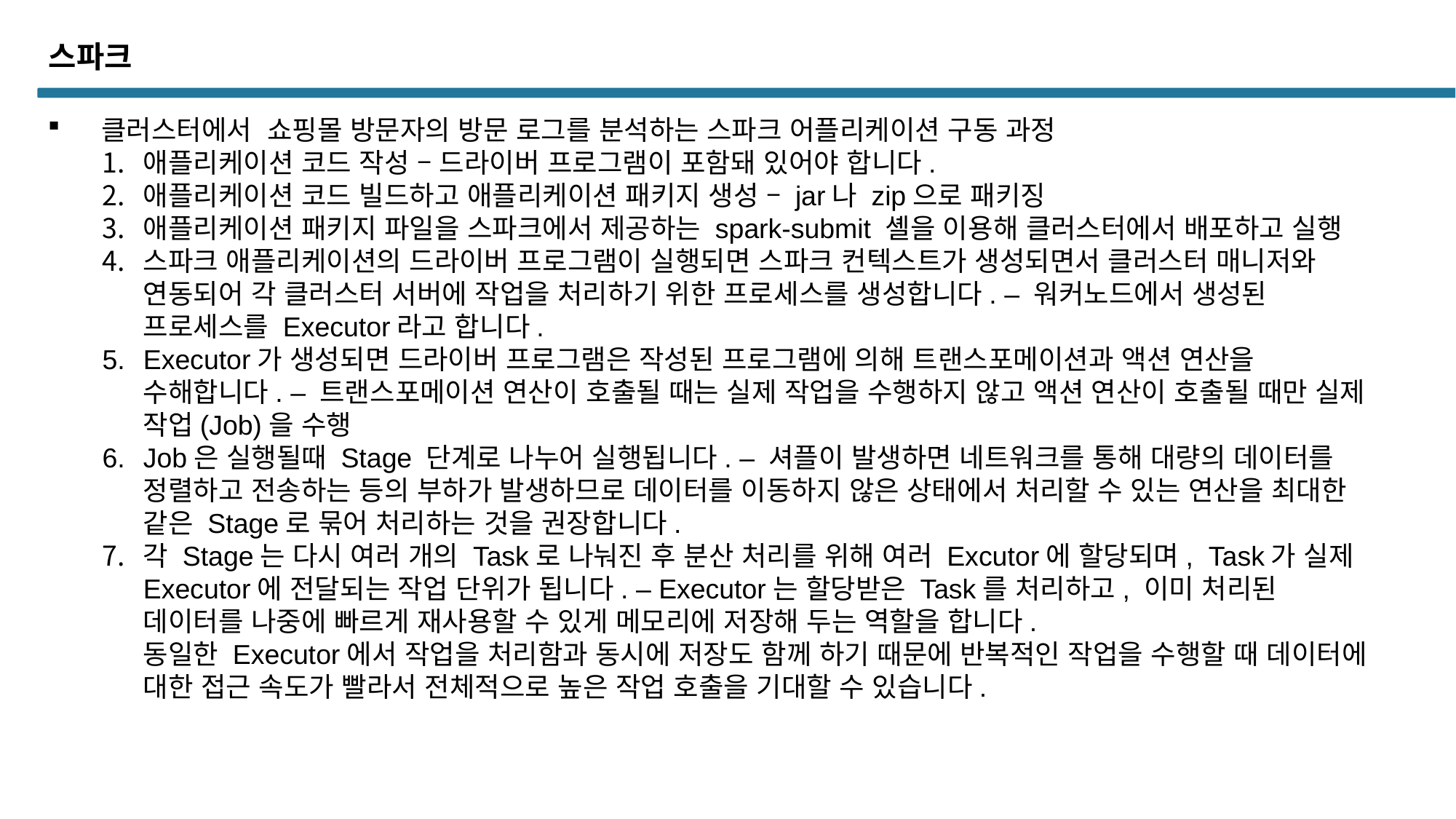

스파크
 클러스터에서  쇼핑몰 방문자의 방문 로그를 분석하는 스파크 어플리케이션 구동 과정
애플리케이션 코드 작성 – 드라이버 프로그램이 포함돼 있어야 합니다.
애플리케이션 코드 빌드하고 애플리케이션 패키지 생성 – jar나 zip으로 패키징
애플리케이션 패키지 파일을 스파크에서 제공하는 spark-submit 셸을 이용해 클러스터에서 배포하고 실행
스파크 애플리케이션의 드라이버 프로그램이 실행되면 스파크 컨텍스트가 생성되면서 클러스터 매니저와 연동되어 각 클러스터 서버에 작업을 처리하기 위한 프로세스를 생성합니다. – 워커노드에서 생성된 프로세스를 Executor라고 합니다.
Executor가 생성되면 드라이버 프로그램은 작성된 프로그램에 의해 트랜스포메이션과 액션 연산을 수해합니다. – 트랜스포메이션 연산이 호출될 때는 실제 작업을 수행하지 않고 액션 연산이 호출될 때만 실제 작업(Job)을 수행
Job은 실행될때 Stage 단계로 나누어 실행됩니다. – 셔플이 발생하면 네트워크를 통해 대량의 데이터를 정렬하고 전송하는 등의 부하가 발생하므로 데이터를 이동하지 않은 상태에서 처리할 수 있는 연산을 최대한 같은 Stage로 묶어 처리하는 것을 권장합니다.
각 Stage는 다시 여러 개의 Task로 나눠진 후 분산 처리를 위해 여러 Excutor에 할당되며,  Task가 실제 Executor에 전달되는 작업 단위가 됩니다. – Executor는 할당받은 Task를 처리하고, 이미 처리된 데이터를 나중에 빠르게 재사용할 수 있게 메모리에 저장해 두는 역할을 합니다.
동일한 Executor에서 작업을 처리함과 동시에 저장도 함께 하기 때문에 반복적인 작업을 수행할 때 데이터에 대한 접근 속도가 빨라서 전체적으로 높은 작업 호출을 기대할 수 있습니다.